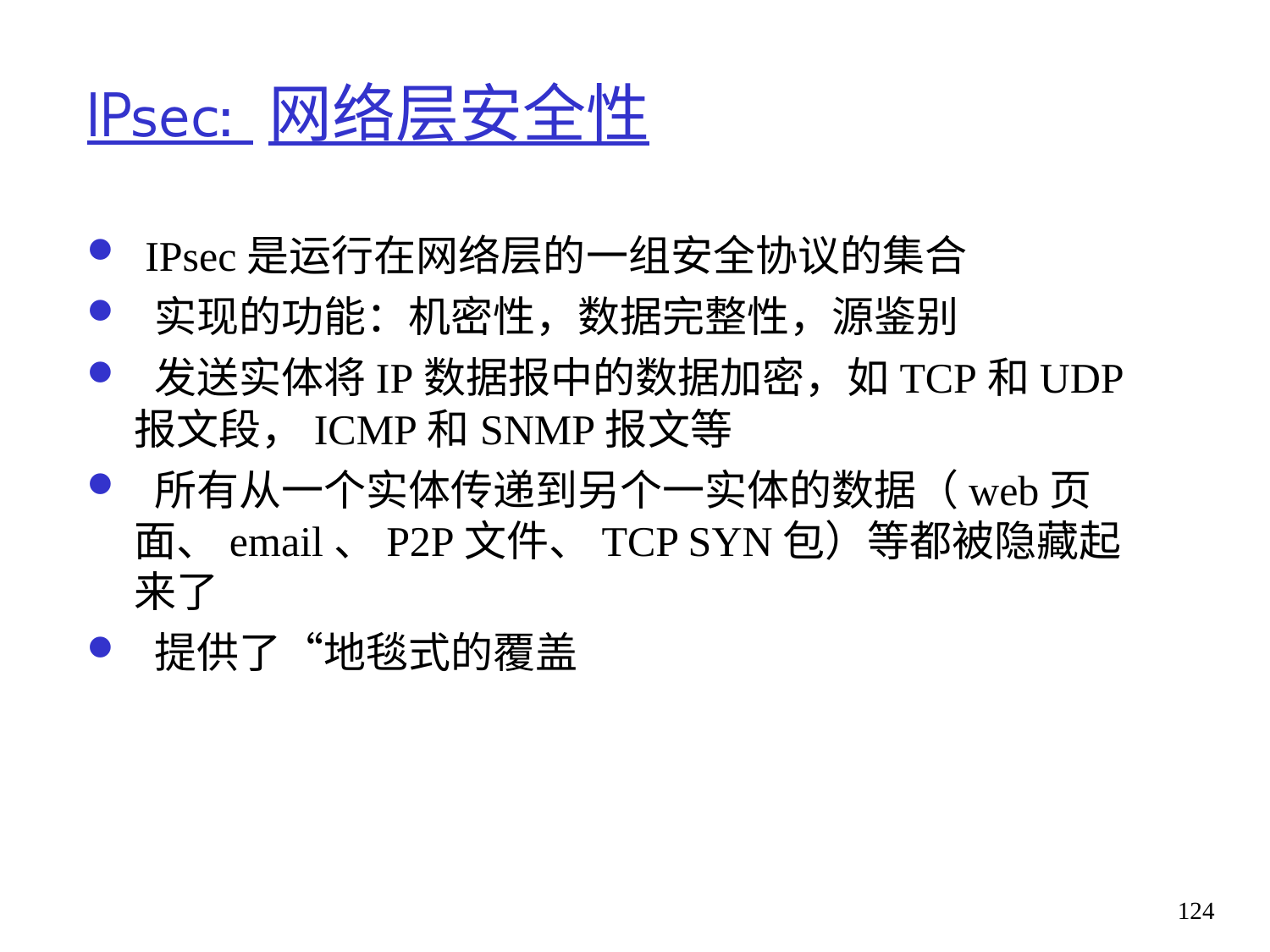

# IPsec: 网络层安全性
 IPsec是运行在网络层的一组安全协议的集合
 实现的功能：机密性，数据完整性，源鉴别
 发送实体将IP数据报中的数据加密，如TCP和UDP报文段，ICMP和SNMP报文等
 所有从一个实体传递到另个一实体的数据（web页面、email、P2P文件、TCP SYN包）等都被隐藏起来了
 提供了“地毯式的覆盖
124